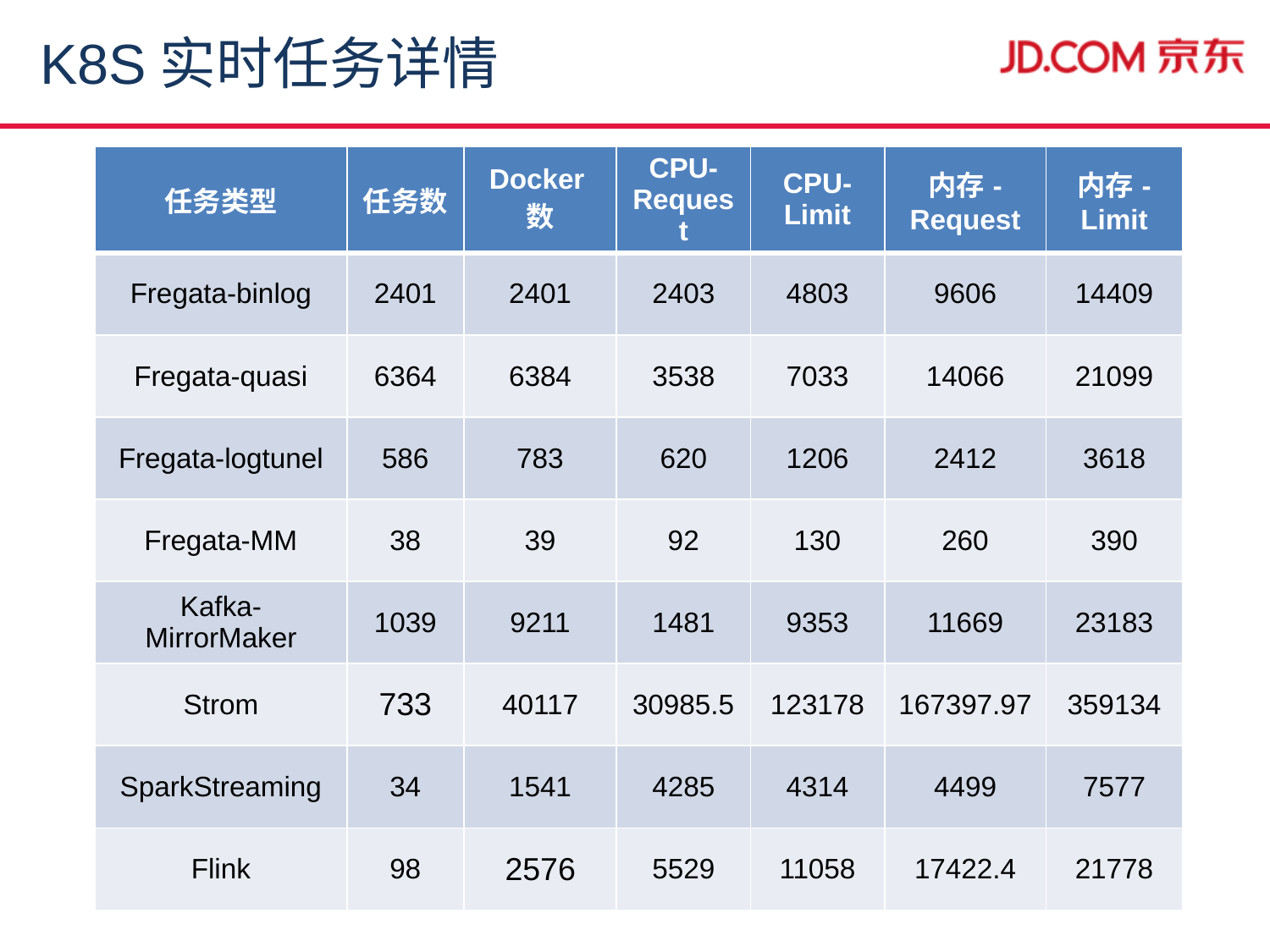

K8S实时任务详情

| 任务类型 | 任务数 | Docker数 | CPU-Request | CPU-Limit | 内存-Request | 内存-Limit |
| --- | --- | --- | --- | --- | --- | --- |
| Fregata-binlog | 2401 | 2401 | 2403 | 4803 | 9606 | 14409 |
| Fregata-quasi | 6364 | 6384 | 3538 | 7033 | 14066 | 21099 |
| Fregata-logtunel | 586 | 783 | 620 | 1206 | 2412 | 3618 |
| Fregata-MM | 38 | 39 | 92 | 130 | 260 | 390 |
| Kafka-MirrorMaker | 1039 | 9211 | 1481 | 9353 | 11669 | 23183 |
| Strom | 733 | 40117 | 30985.5 | 123178 | 167397.97 | 359134 |
| SparkStreaming | 34 | 1541 | 4285 | 4314 | 4499 | 7577 |
| Flink | 98 | 2576 | 5529 | 11058 | 17422.4 | 21778 |